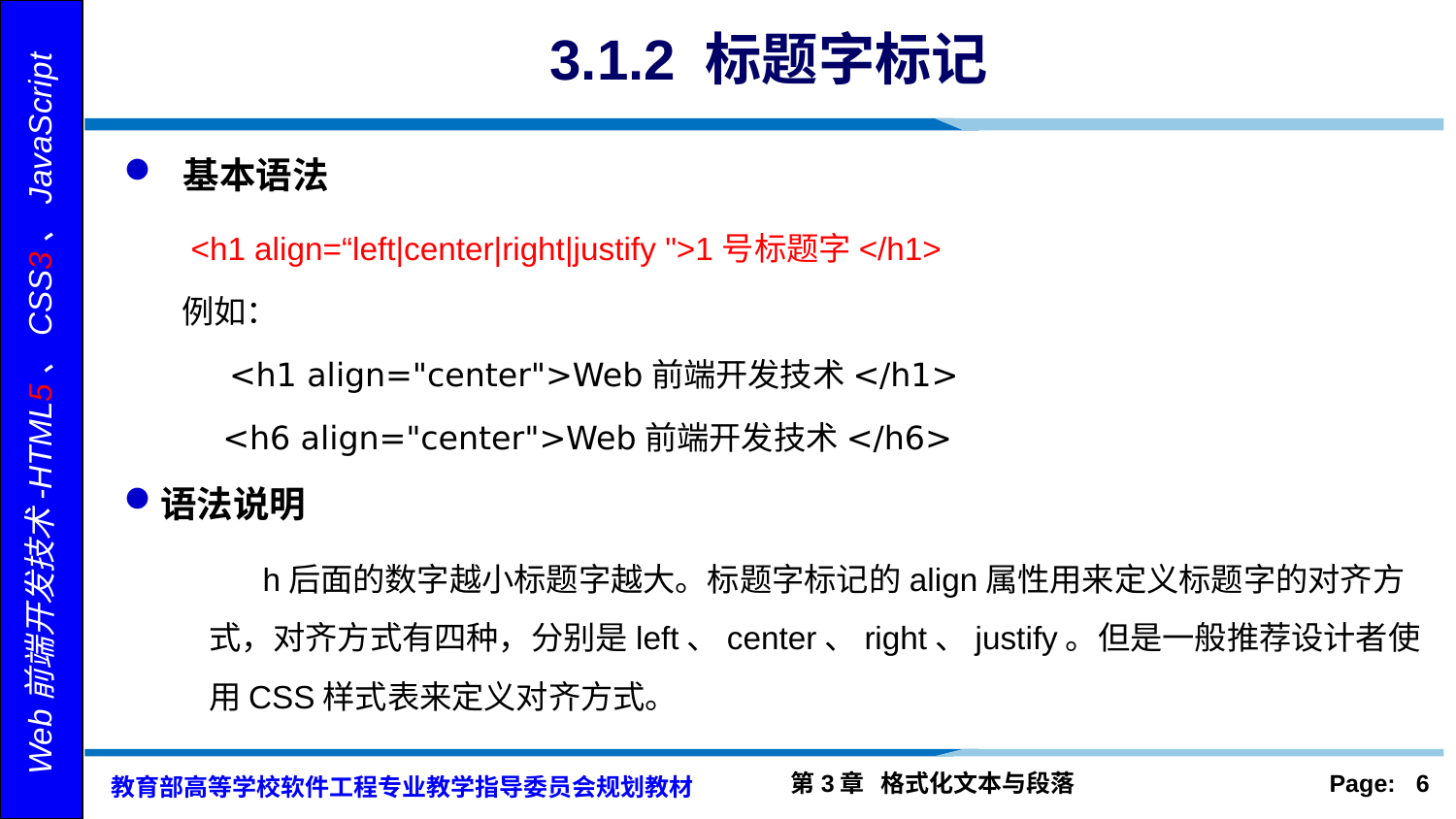

# 3.1.2 标题字标记
  基本语法
 <h1 align=“left|center|right|justify ">1号标题字</h1>
例如：
	  <h1 align="center">Web前端开发技术</h1>
    <h6 align="center">Web前端开发技术</h6>
语法说明
         h后面的数字越小标题字越大。标题字标记的align属性用来定义标题字的对齐方式，对齐方式有四种，分别是left、center、right、justify。但是一般推荐设计者使用CSS样式表来定义对齐方式。